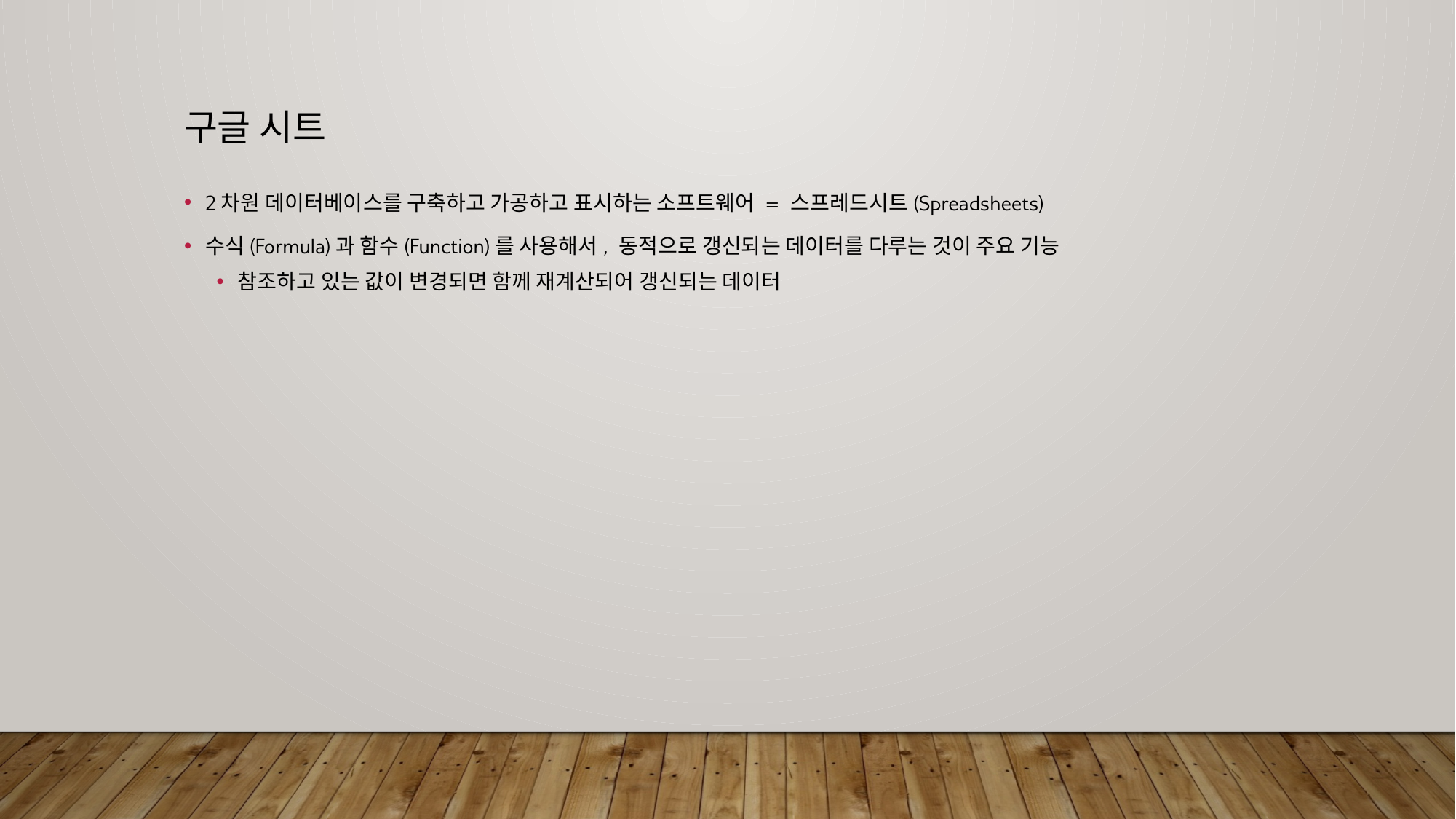

# 구글 시트
2차원 데이터베이스를 구축하고 가공하고 표시하는 소프트웨어 = 스프레드시트(Spreadsheets)
수식(Formula)과 함수(Function)를 사용해서, 동적으로 갱신되는 데이터를 다루는 것이 주요 기능
참조하고 있는 값이 변경되면 함께 재계산되어 갱신되는 데이터